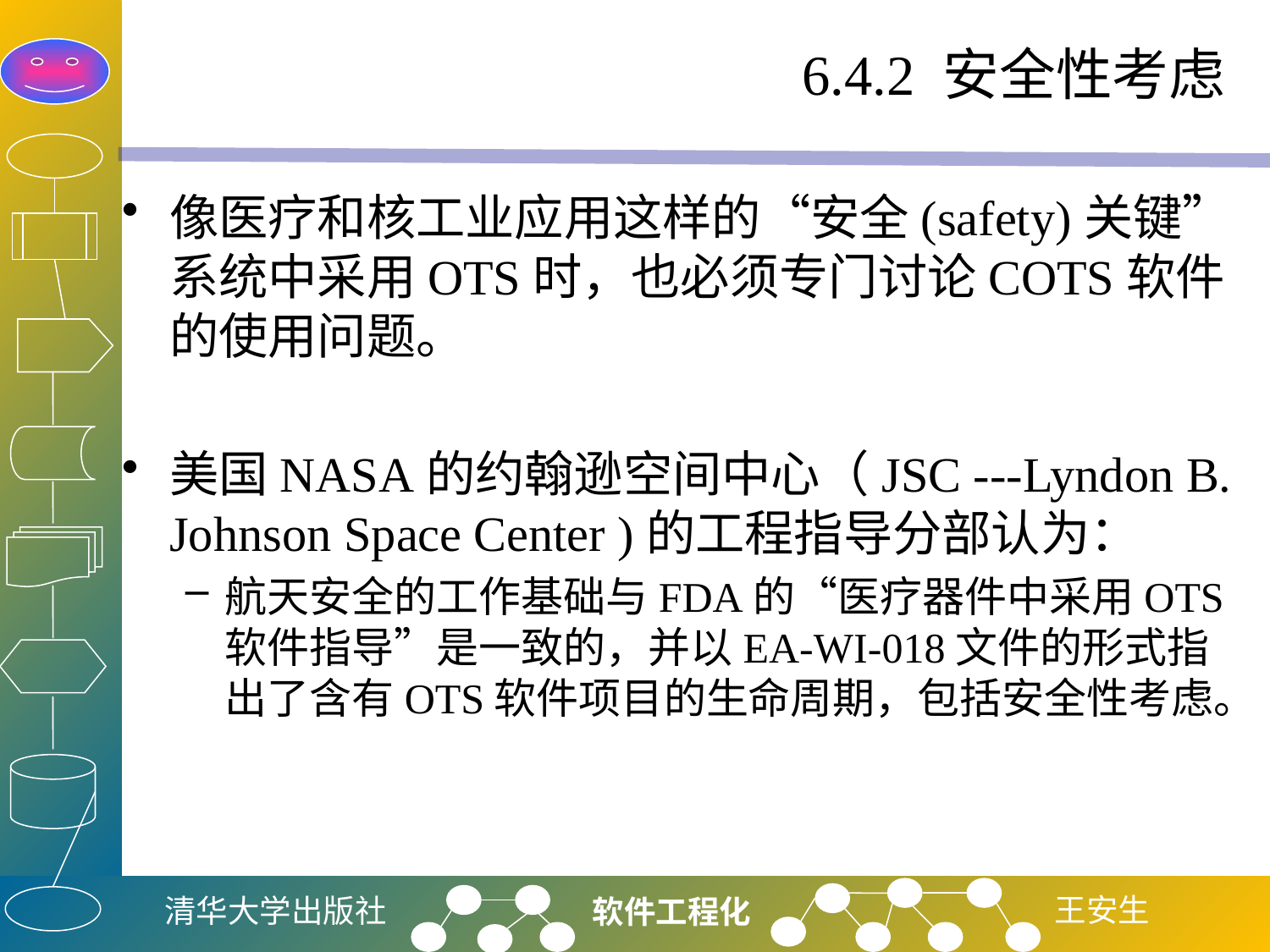

# 6.4.2 安全性考虑
像医疗和核工业应用这样的“安全(safety)关键”系统中采用OTS时，也必须专门讨论COTS软件的使用问题。

美国NASA的约翰逊空间中心（JSC ---Lyndon B. Johnson Space Center )的工程指导分部认为：
航天安全的工作基础与FDA的“医疗器件中采用OTS软件指导”是一致的，并以EA-WI-018文件的形式指出了含有OTS软件项目的生命周期，包括安全性考虑。